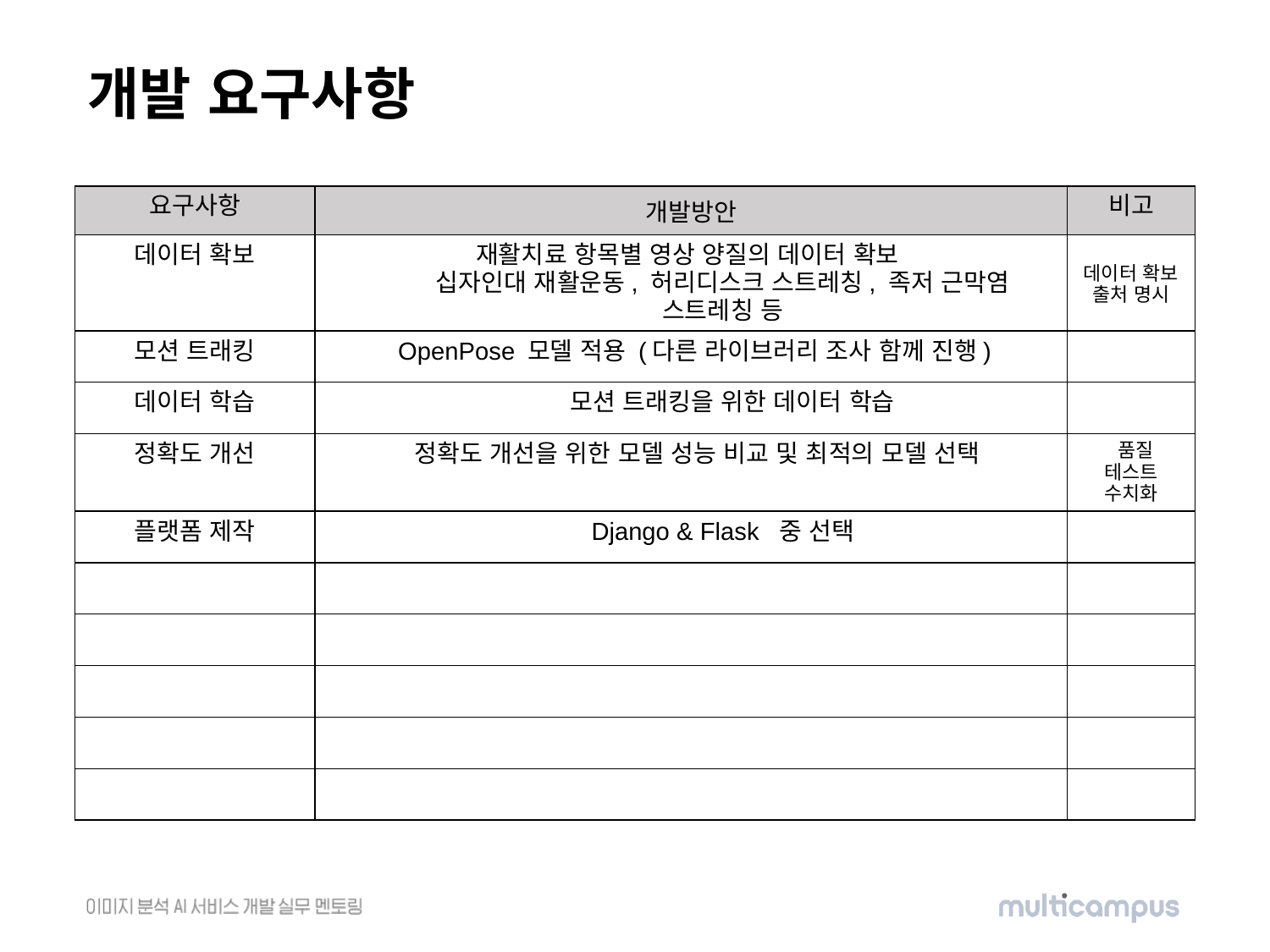

# 개발 요구사항
| 요구사항 | 개발방안 | 비고 |
| --- | --- | --- |
| 데이터 확보 | 재활치료 항목별 영상 양질의 데이터 확보 십자인대 재활운동, 허리디스크 스트레칭, 족저 근막염 스트레칭 등 | 데이터 확보 출처 명시 |
| 모션 트래킹 | OpenPose 모델 적용 (다른 라이브러리 조사 함께 진행) |  |
| 데이터 학습 | 모션 트래킹을 위한 데이터 학습 |  |
| 정확도 개선 | 정확도 개선을 위한 모델 성능 비교 및 최적의 모델 선택 | 품질 테스트 수치화 |
| 플랫폼 제작 | Django & Flask 중 선택 |  |
|  |  |  |
|  |  |  |
|  |  |  |
|  |  |  |
|  |  |  |